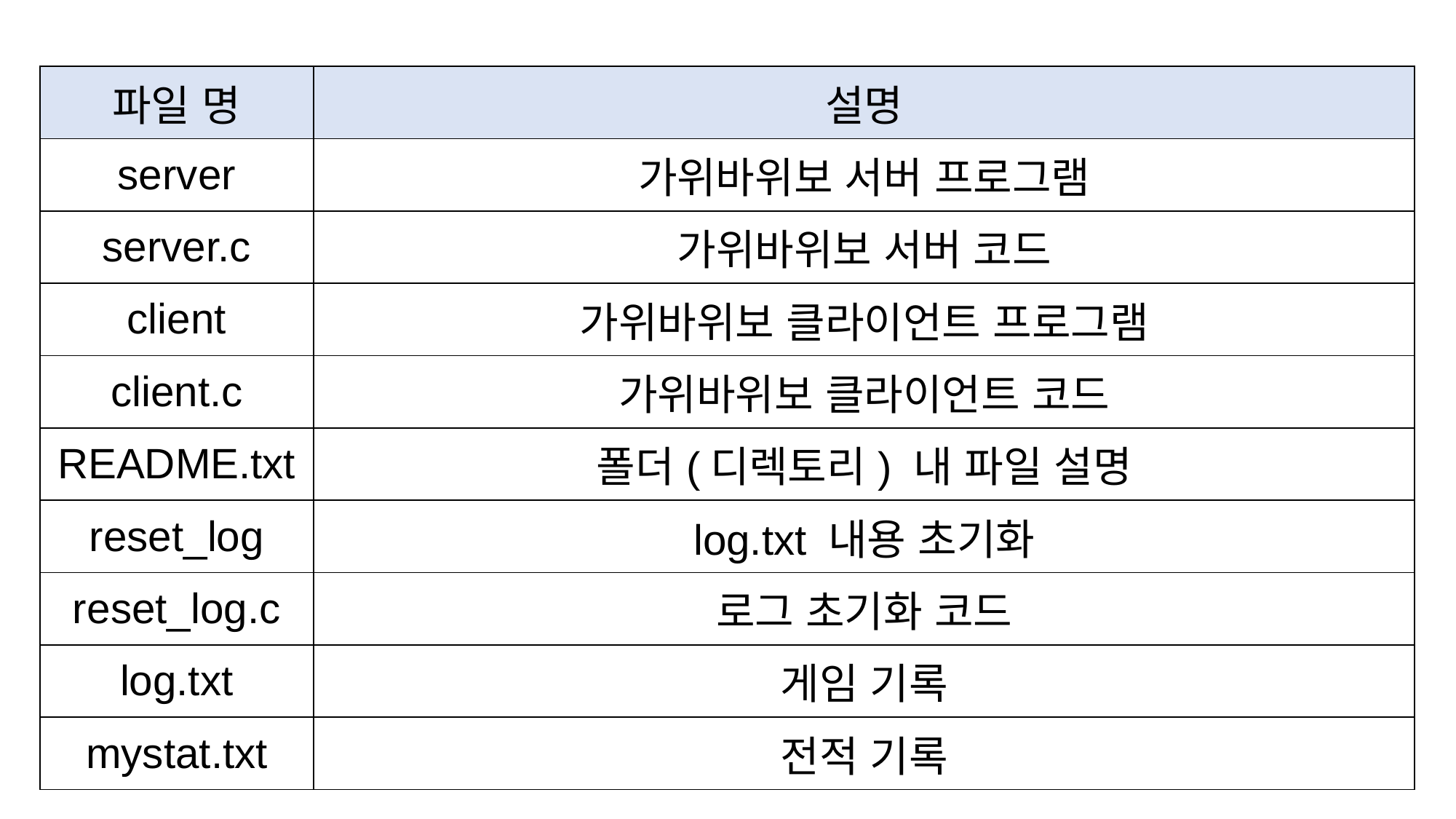

| 파일 명 | 설명 |
| --- | --- |
| server | 가위바위보 서버 프로그램 |
| server.c | 가위바위보 서버 코드 |
| client | 가위바위보 클라이언트 프로그램 |
| client.c | 가위바위보 클라이언트 코드 |
| README.txt | 폴더(디렉토리) 내 파일 설명 |
| reset\_log | log.txt 내용 초기화 |
| reset\_log.c | 로그 초기화 코드 |
| log.txt | 게임 기록 |
| mystat.txt | 전적 기록 |